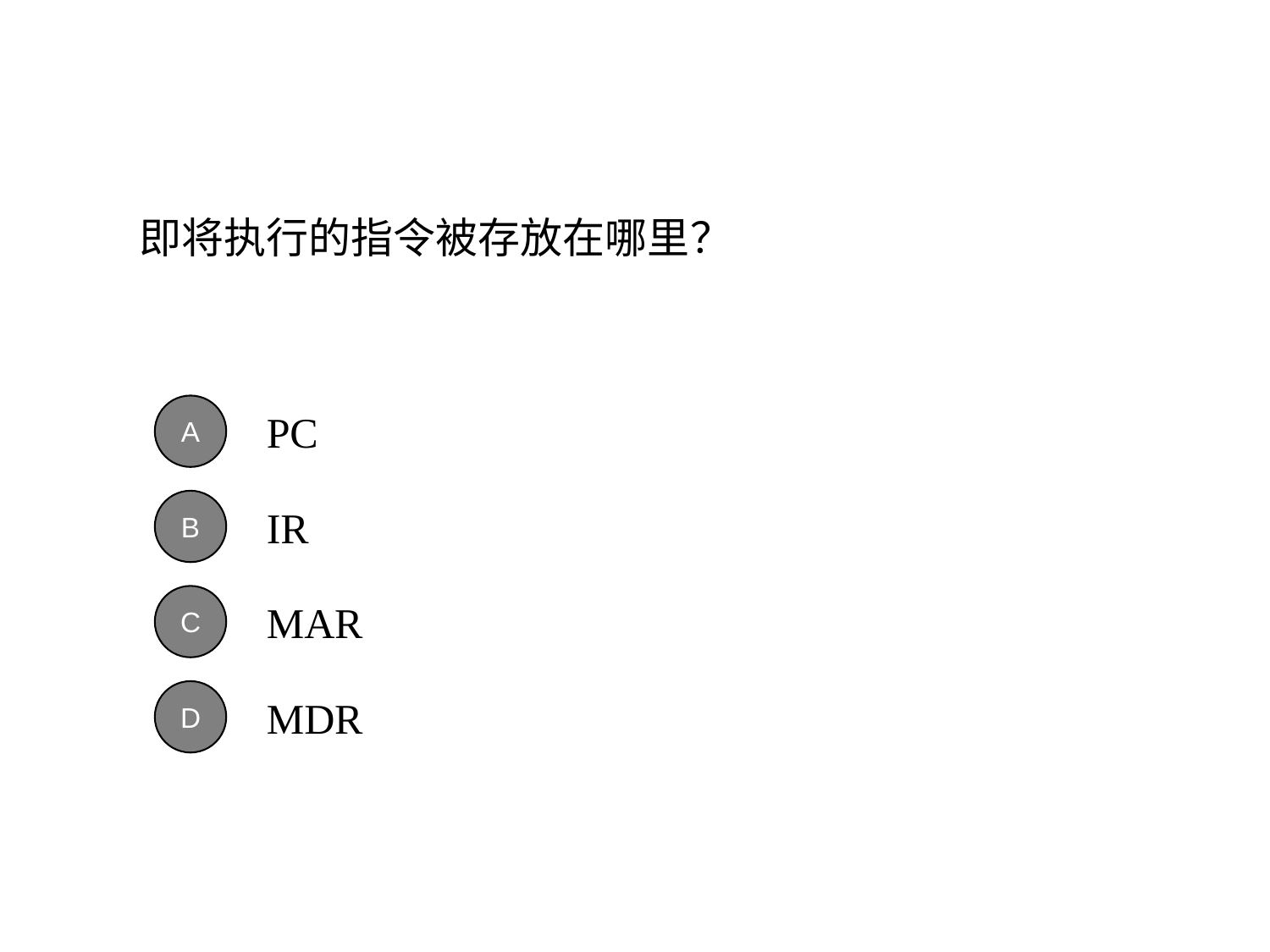

即将执行的指令被存放在哪里？
PC
A
IR
B
MAR
C
MDR
D